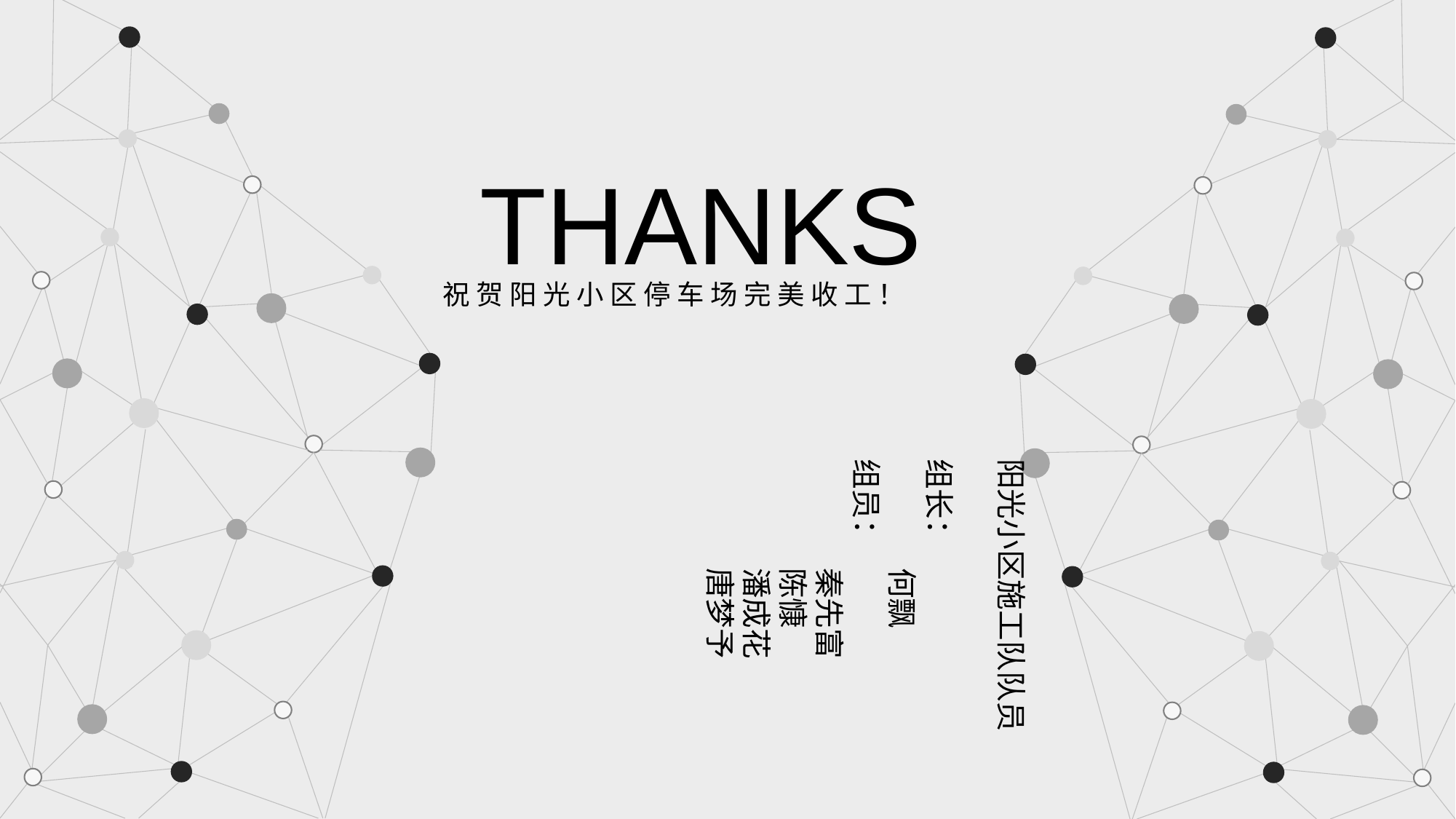

THANKS

祝 贺 阳 光 小 区 停 车 场 完 美 收 工 ！

阳光小区施工队队员

组长：
	何飘
组员：
	秦先富
	陈慷
	潘成花
	唐梦予